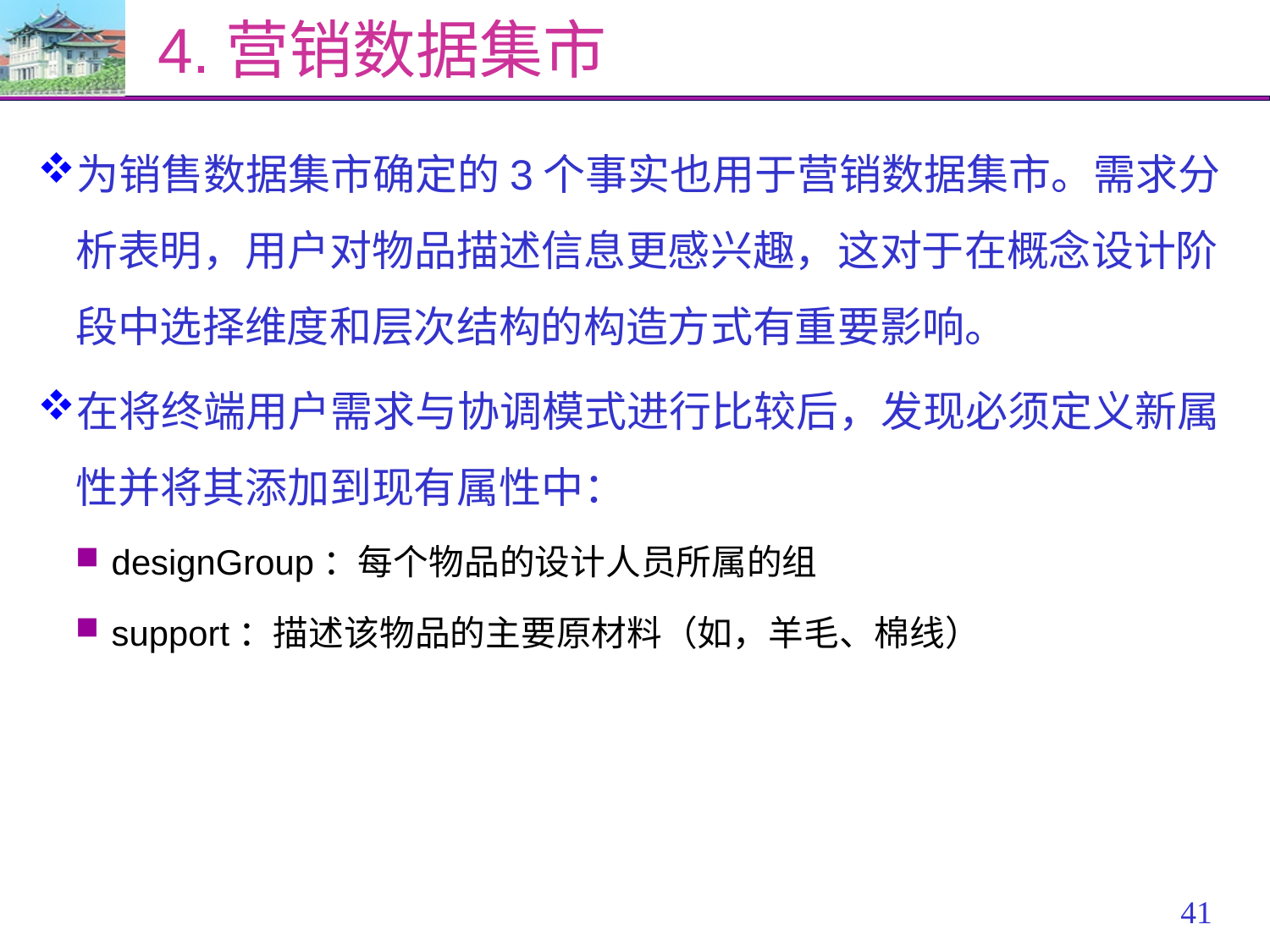

# 4.营销数据集市
为销售数据集市确定的3个事实也用于营销数据集市。需求分析表明，用户对物品描述信息更感兴趣，这对于在概念设计阶段中选择维度和层次结构的构造方式有重要影响。
在将终端用户需求与协调模式进行比较后，发现必须定义新属性并将其添加到现有属性中：
designGroup：每个物品的设计人员所属的组
support：描述该物品的主要原材料（如，羊毛、棉线）
41